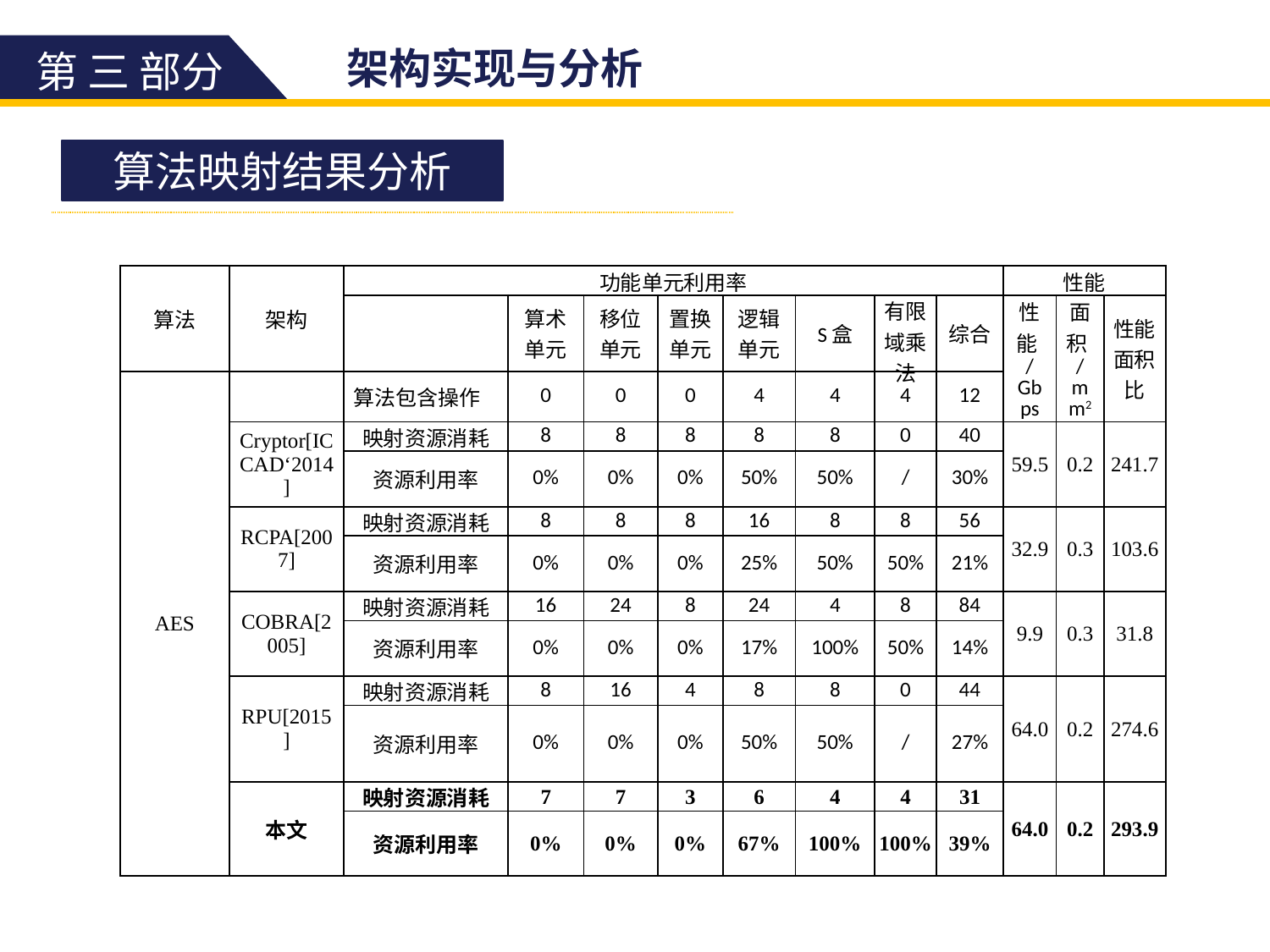

架构实现与分析

第 三 部分

算法映射结果分析

| 算法 | 架构 | 功能单元利用率 |  |  |  |  |  |  |  | 性能 |  |  |
| --- | --- | --- | --- | --- | --- | --- | --- | --- | --- | --- | --- | --- |
|  |  |  | 算术单元 | 移位单元 | 置换单元 | 逻辑单元 | S盒 | 有限域乘法 | 综合 | 性能/Gbps | 面积/mm2 | 性能面积比 |
| AES |  | 算法包含操作 | 0 | 0 | 0 | 4 | 4 | 4 | 12 |  |  |  |
|  | Cryptor[ICCAD‘2014] | 映射资源消耗 | 8 | 8 | 8 | 8 | 8 | 0 | 40 | 59.5 | 0.2 | 241.7 |
|  |  | 资源利用率 | 0% | 0% | 0% | 50% | 50% | / | 30% |  |  |  |
|  | RCPA[2007] | 映射资源消耗 | 8 | 8 | 8 | 16 | 8 | 8 | 56 | 32.9 | 0.3 | 103.6 |
|  |  | 资源利用率 | 0% | 0% | 0% | 25% | 50% | 50% | 21% |  |  |  |
|  | COBRA[2005] | 映射资源消耗 | 16 | 24 | 8 | 24 | 4 | 8 | 84 | 9.9 | 0.3 | 31.8 |
|  |  | 资源利用率 | 0% | 0% | 0% | 17% | 100% | 50% | 14% |  |  |  |
|  | RPU[2015] | 映射资源消耗 | 8 | 16 | 4 | 8 | 8 | 0 | 44 | 64.0 | 0.2 | 274.6 |
|  |  | 资源利用率 | 0% | 0% | 0% | 50% | 50% | / | 27% |  |  |  |
|  | 本文 | 映射资源消耗 | 7 | 7 | 3 | 6 | 4 | 4 | 31 | 64.0 | 0.2 | 293.9 |
|  |  | 资源利用率 | 0% | 0% | 0% | 67% | 100% | 100% | 39% |  |  |  |